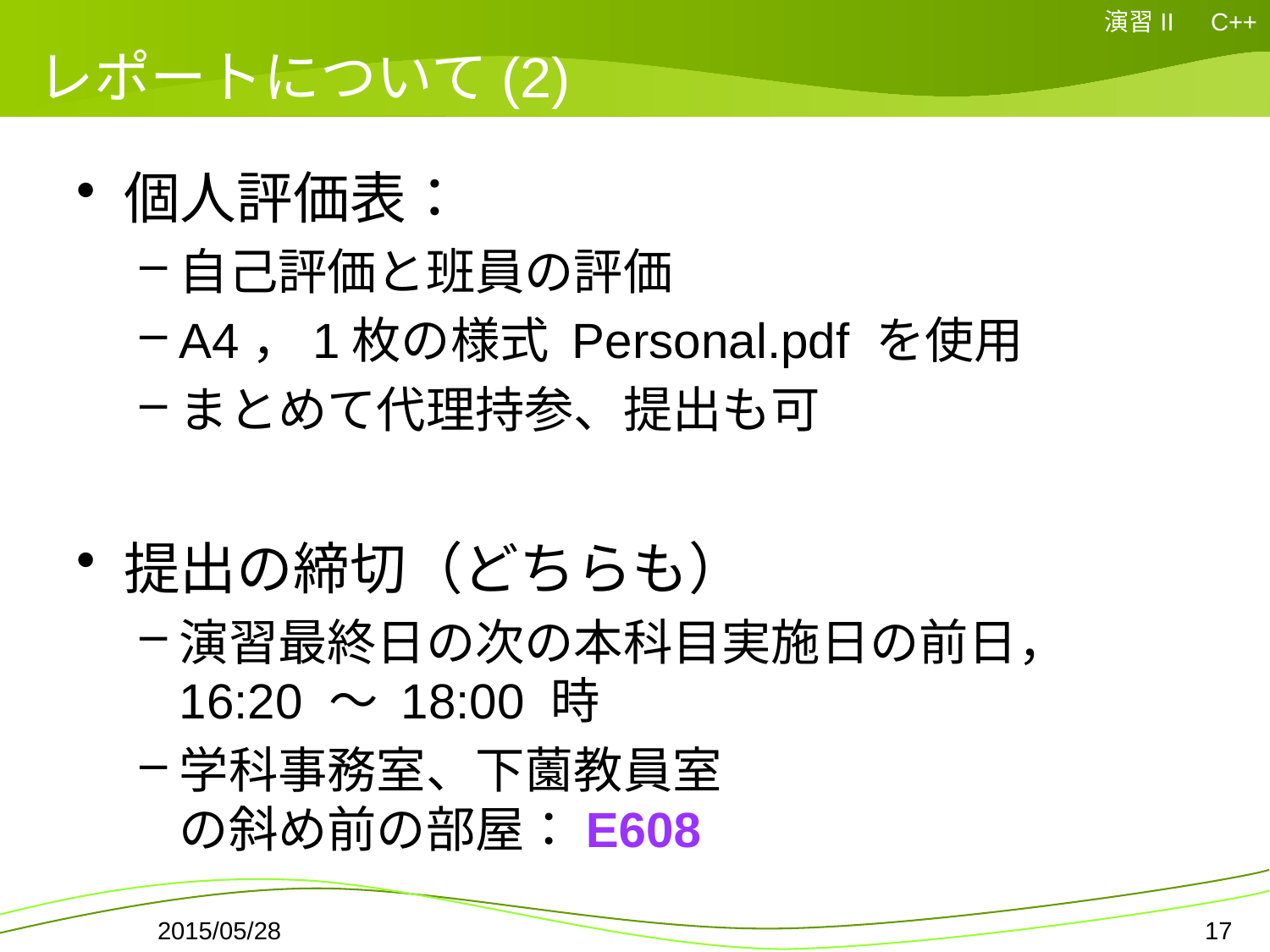

演習II　C++
# レポートについて(2)
個人評価表：
自己評価と班員の評価
A4，1枚の様式 Personal.pdf を使用
まとめて代理持参、提出も可

提出の締切（どちらも）
演習最終日の次の本科目実施日の前日，
16:20 〜 18:00 時
学科事務室、下薗教員室
の斜め前の部屋：E608
2015/05/28
17